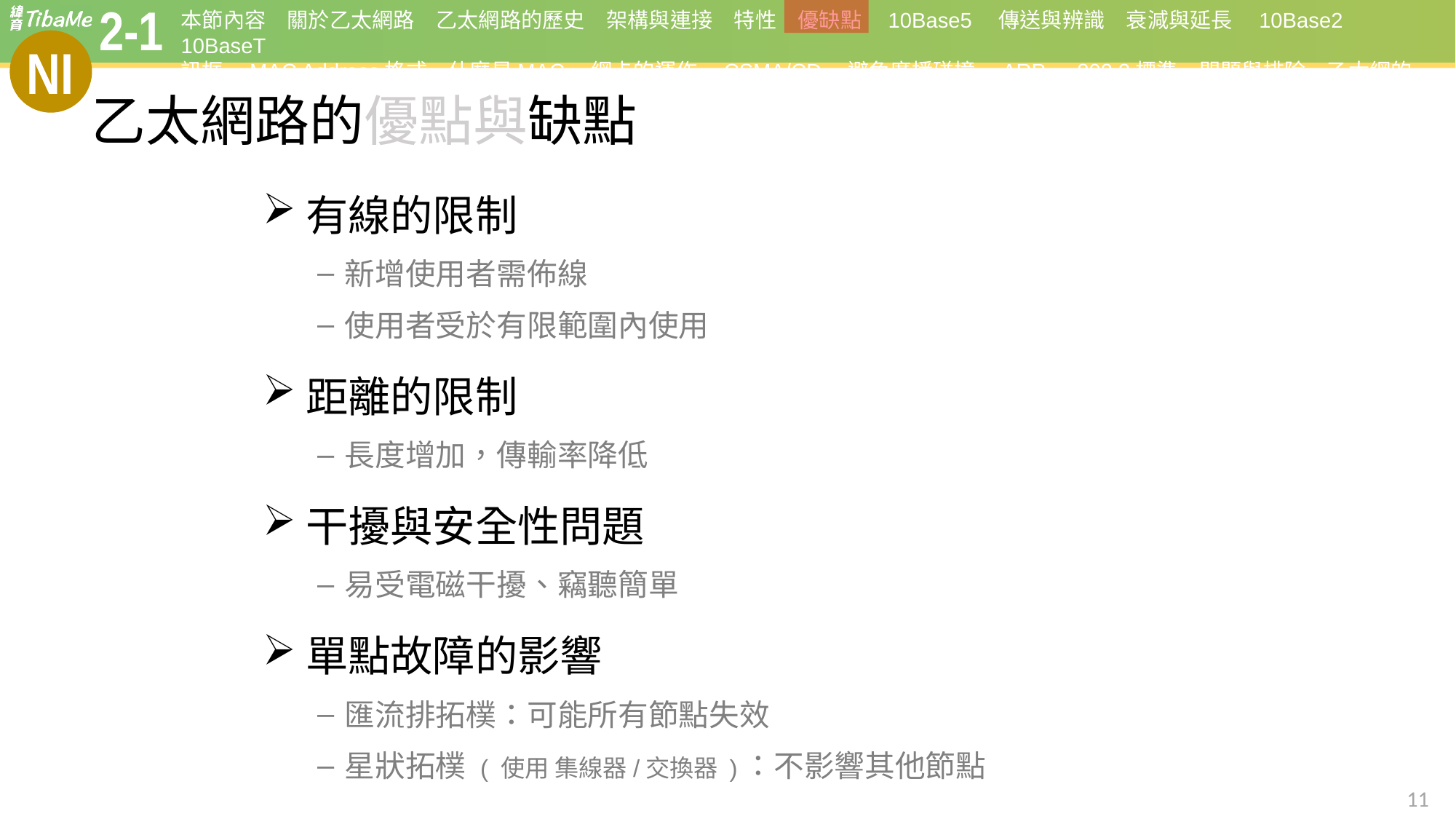

# 乙太網路的優點與缺點
有線的限制
新增使用者需佈線
使用者受於有限範圍內使用
距離的限制
長度增加，傳輸率降低
干擾與安全性問題
易受電磁干擾、竊聽簡單
單點故障的影響
匯流排拓樸：可能所有節點失效
星狀拓樸 ( 使用 集線器/交換器 )：不影響其他節點